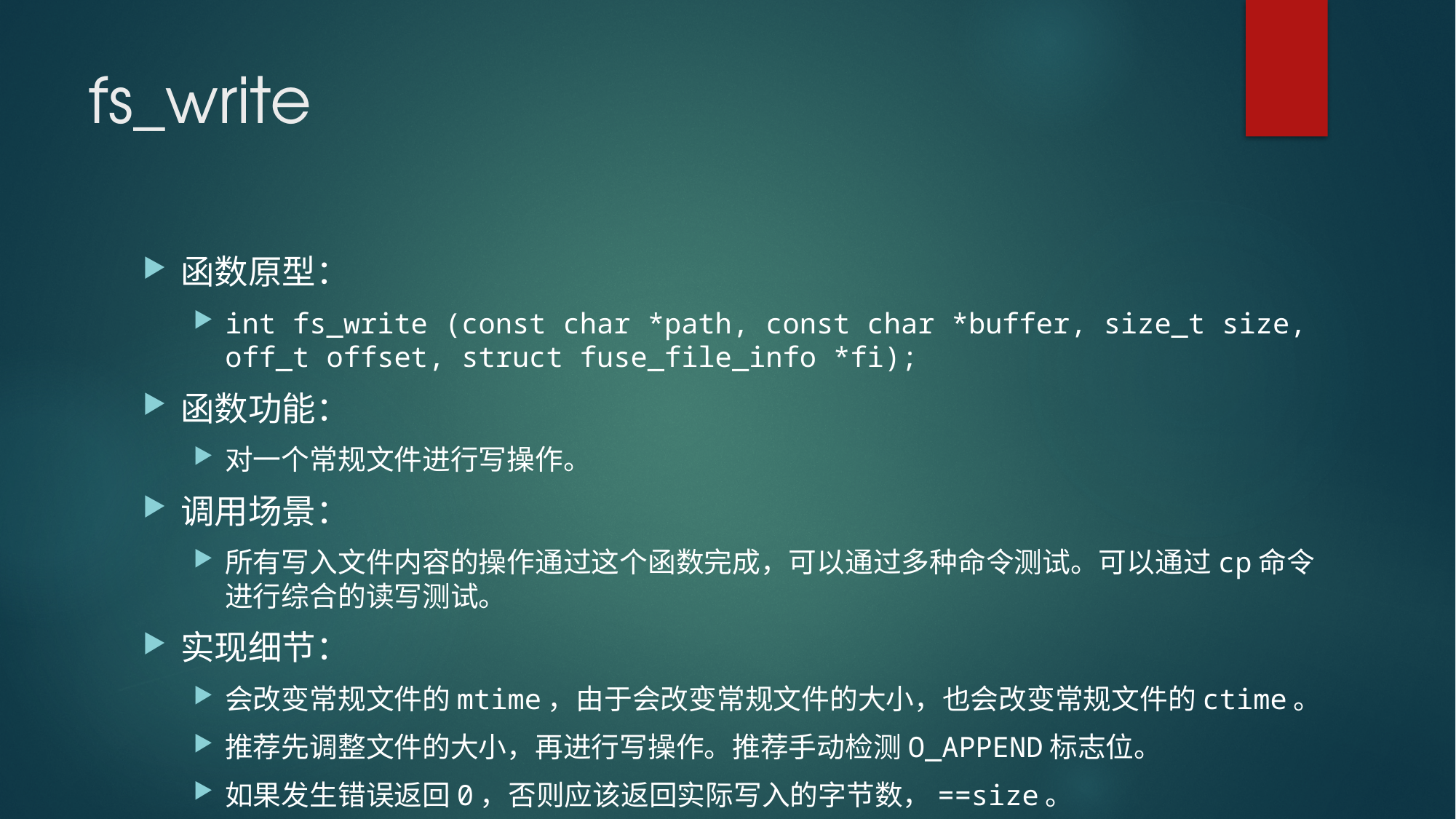

# fs_write
函数原型：
int fs_write (const char *path, const char *buffer, size_t size, off_t offset, struct fuse_file_info *fi);
函数功能：
对一个常规文件进行写操作。
调用场景：
所有写入文件内容的操作通过这个函数完成，可以通过多种命令测试。可以通过cp命令进行综合的读写测试。
实现细节：
会改变常规文件的mtime，由于会改变常规文件的大小，也会改变常规文件的ctime。
推荐先调整文件的大小，再进行写操作。推荐手动检测O_APPEND标志位。
如果发生错误返回0，否则应该返回实际写入的字节数，==size。